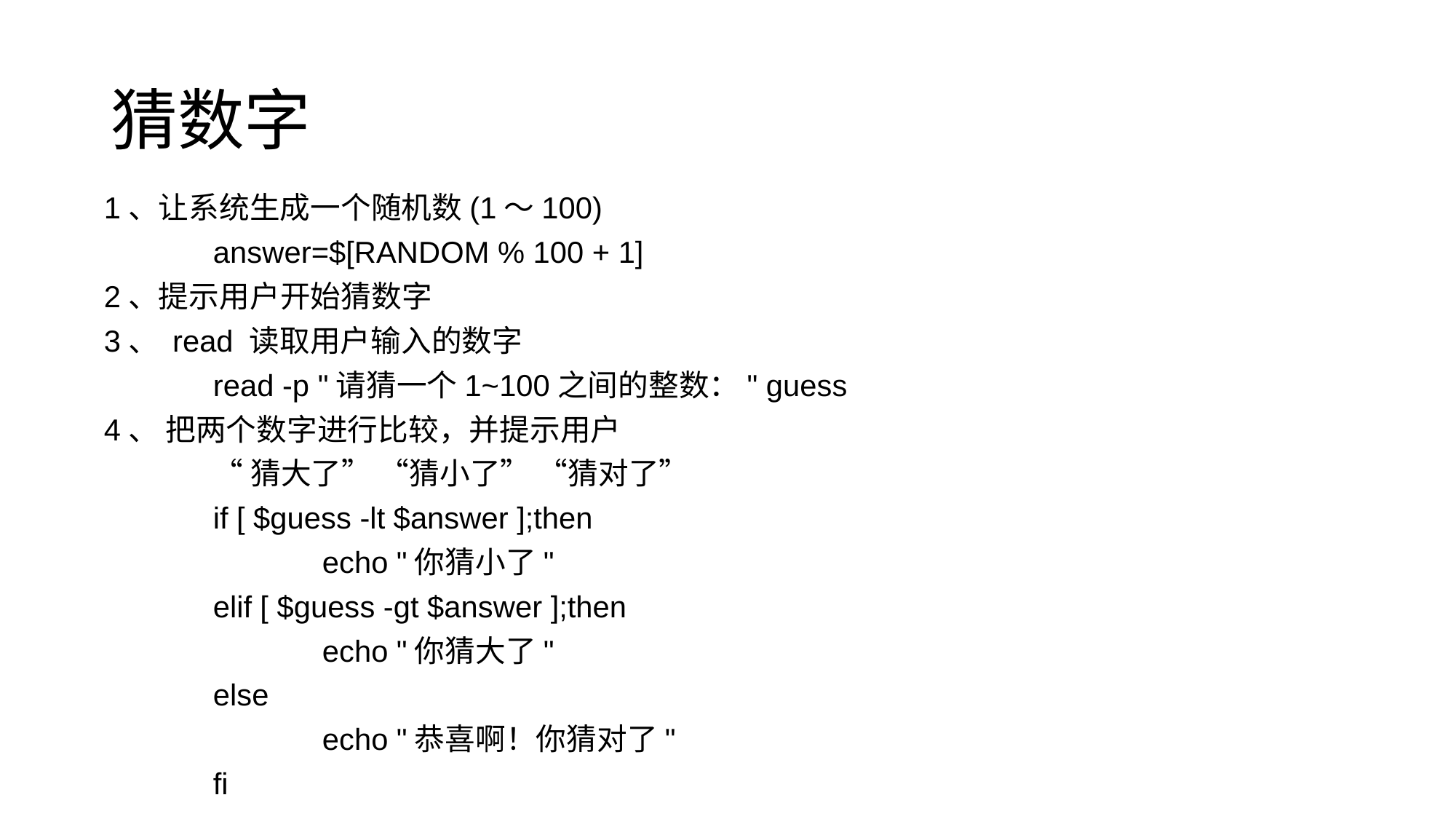

# 猜数字
1、让系统生成一个随机数(1～100)
	answer=$[RANDOM % 100 + 1]
2、提示用户开始猜数字
3、 read 读取用户输入的数字
	read -p "请猜一个1~100之间的整数：" guess
4、 把两个数字进行比较，并提示用户
	“猜大了” “猜小了” “猜对了”
	if [ $guess -lt $answer ];then
		echo "你猜小了"
	elif [ $guess -gt $answer ];then
		echo "你猜大了"
	else
		echo "恭喜啊！你猜对了"
	fi